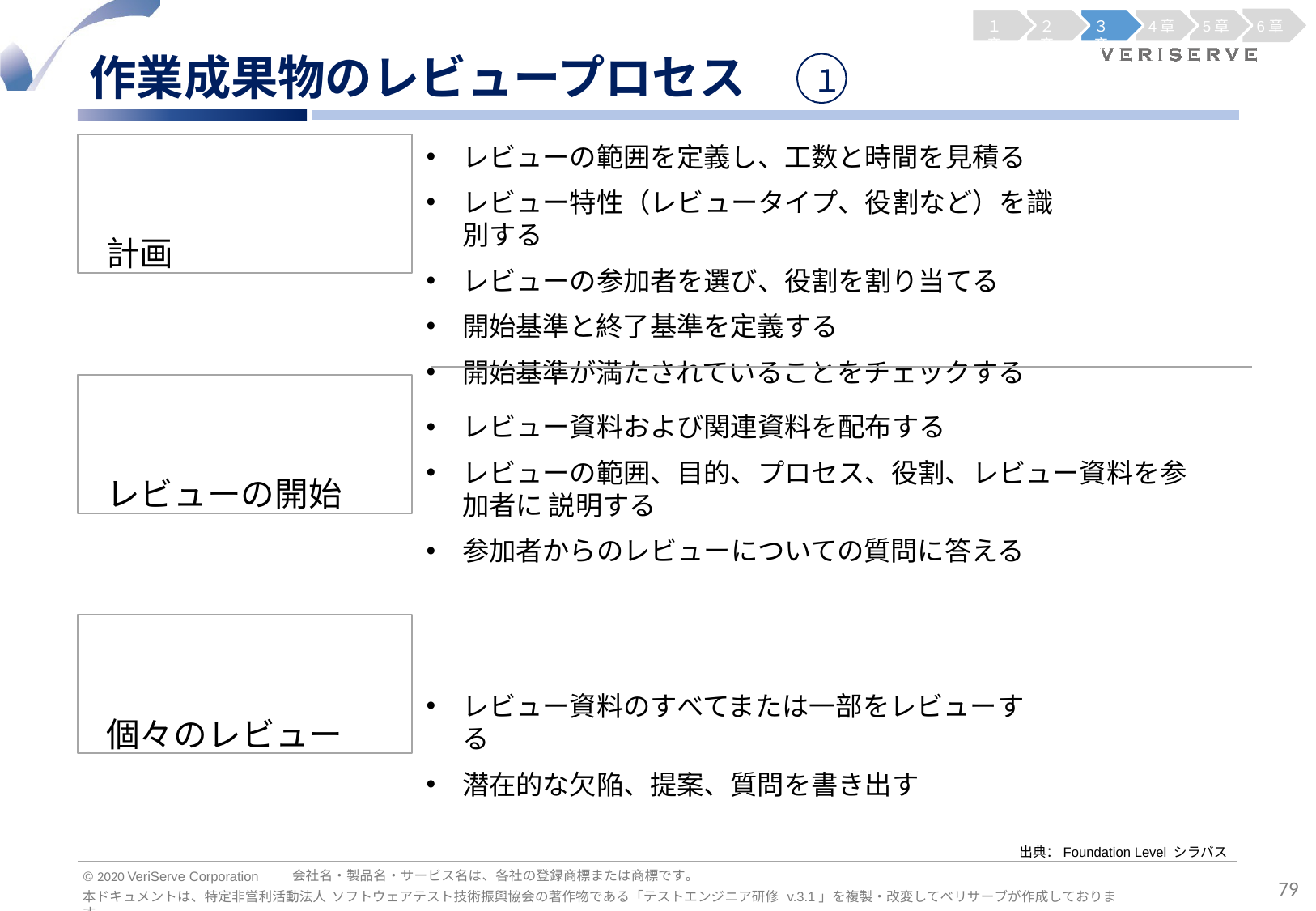

１章
２章
３章
4章
5章
6章
作業成果物のレビュープロセス

１
レビューの範囲を定義し、工数と時間を見積る
レビュー特性（レビュータイプ、役割など）を識別する
レビューの参加者を選び、役割を割り当てる
開始基準と終了基準を定義する
開始基準が満たされていることをチェックする

計画

レビューの開始
レビュー資料および関連資料を配布する
レビューの範囲、目的、プロセス、役割、レビュー資料を参加者に 説明する
参加者からのレビューについての質問に答える

個々のレビュー
レビュー資料のすべてまたは一部をレビューする
潜在的な欠陥、提案、質問を書き出す
出典：Foundation Level シラバス
会社名・製品名・サービス名は、各社の登録商標または商標です。
© 2020 VeriServe Corporation
79
本ドキュメントは、特定非営利活動法人 ソフトウェアテスト技術振興協会の著作物である「テストエンジニア研修 v.3.1」を複製・改変してベリサーブが作成しております。